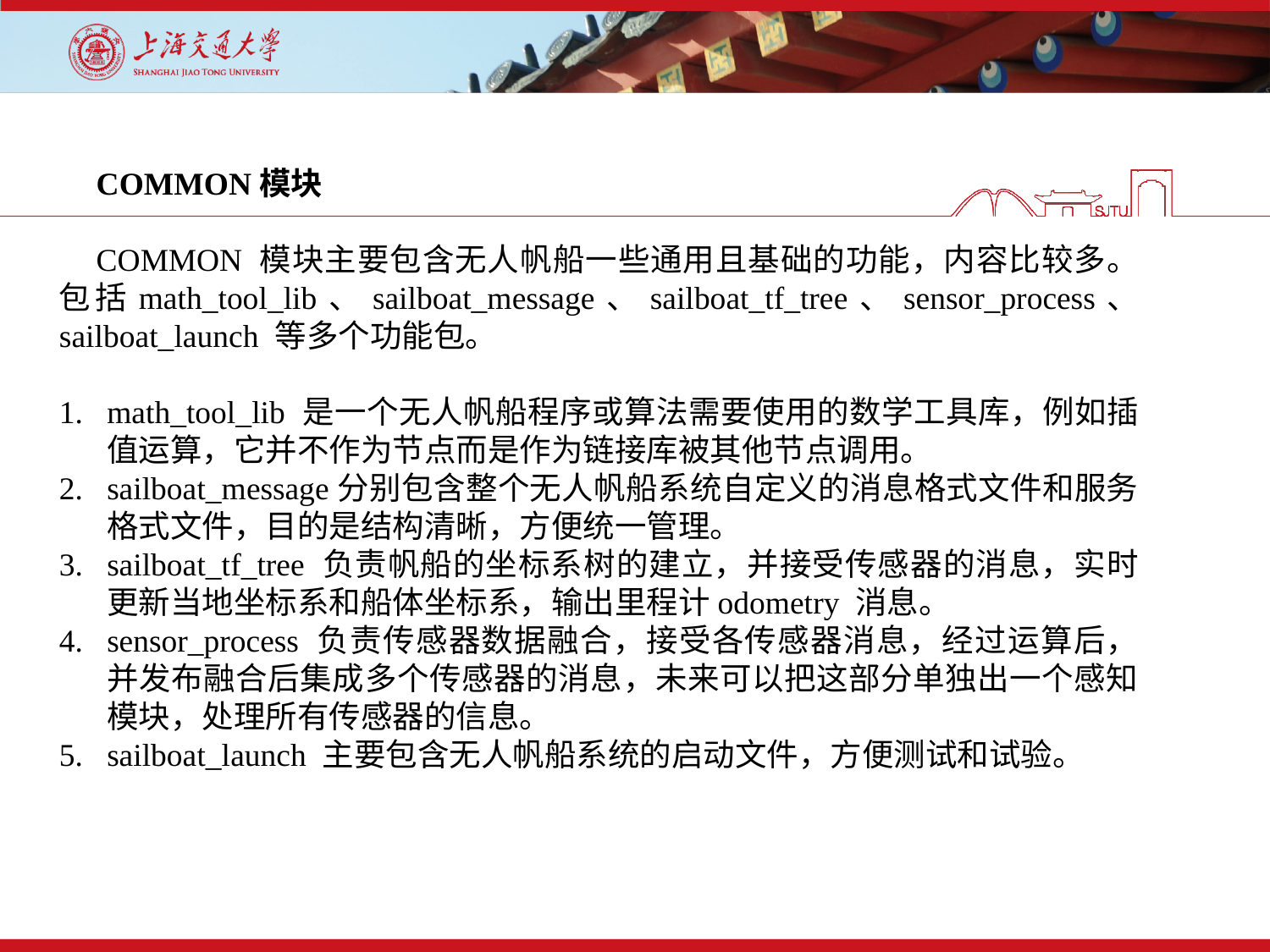

COMMON模块

COMMON 模块主要包含无人帆船一些通用且基础的功能，内容比较多。包括math_tool_lib、sailboat_message、sailboat_tf_tree、sensor_process、 sailboat_launch 等多个功能包。

math_tool_lib 是一个无人帆船程序或算法需要使用的数学工具库，例如插值运算，它并不作为节点而是作为链接库被其他节点调用。
sailboat_message分别包含整个无人帆船系统自定义的消息格式文件和服务格式文件，目的是结构清晰，方便统一管理。
sailboat_tf_tree 负责帆船的坐标系树的建立，并接受传感器的消息，实时更新当地坐标系和船体坐标系，输出里程计odometry 消息。
sensor_process 负责传感器数据融合，接受各传感器消息，经过运算后，并发布融合后集成多个传感器的消息，未来可以把这部分单独出一个感知模块，处理所有传感器的信息。
sailboat_launch 主要包含无人帆船系统的启动文件，方便测试和试验。